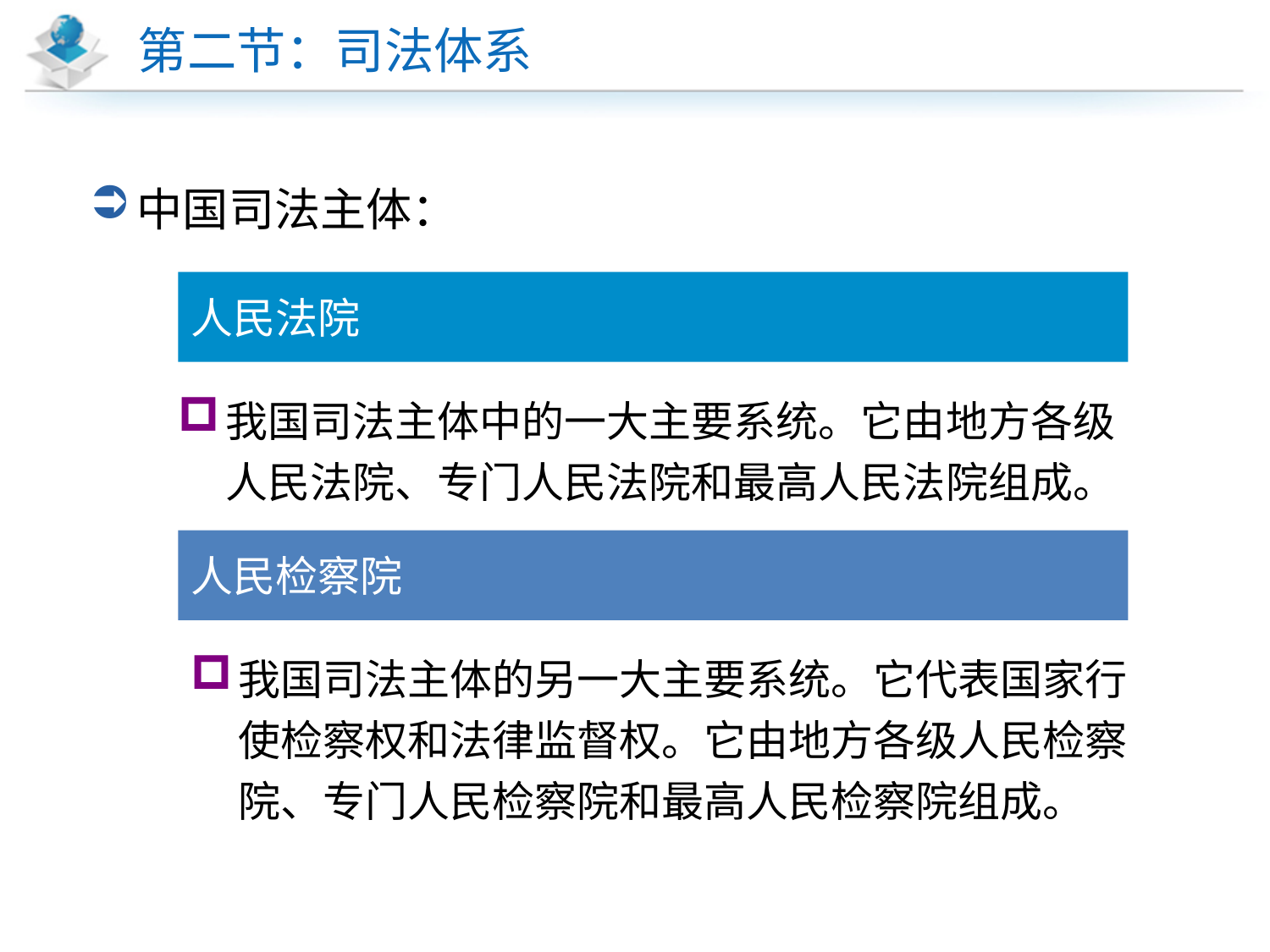

# 第二节：司法体系
中国司法主体：
人民法院
我国司法主体中的一大主要系统。它由地方各级人民法院、专门人民法院和最高人民法院组成。
人民检察院
我国司法主体的另一大主要系统。它代表国家行使检察权和法律监督权。它由地方各级人民检察院、专门人民检察院和最高人民检察院组成。